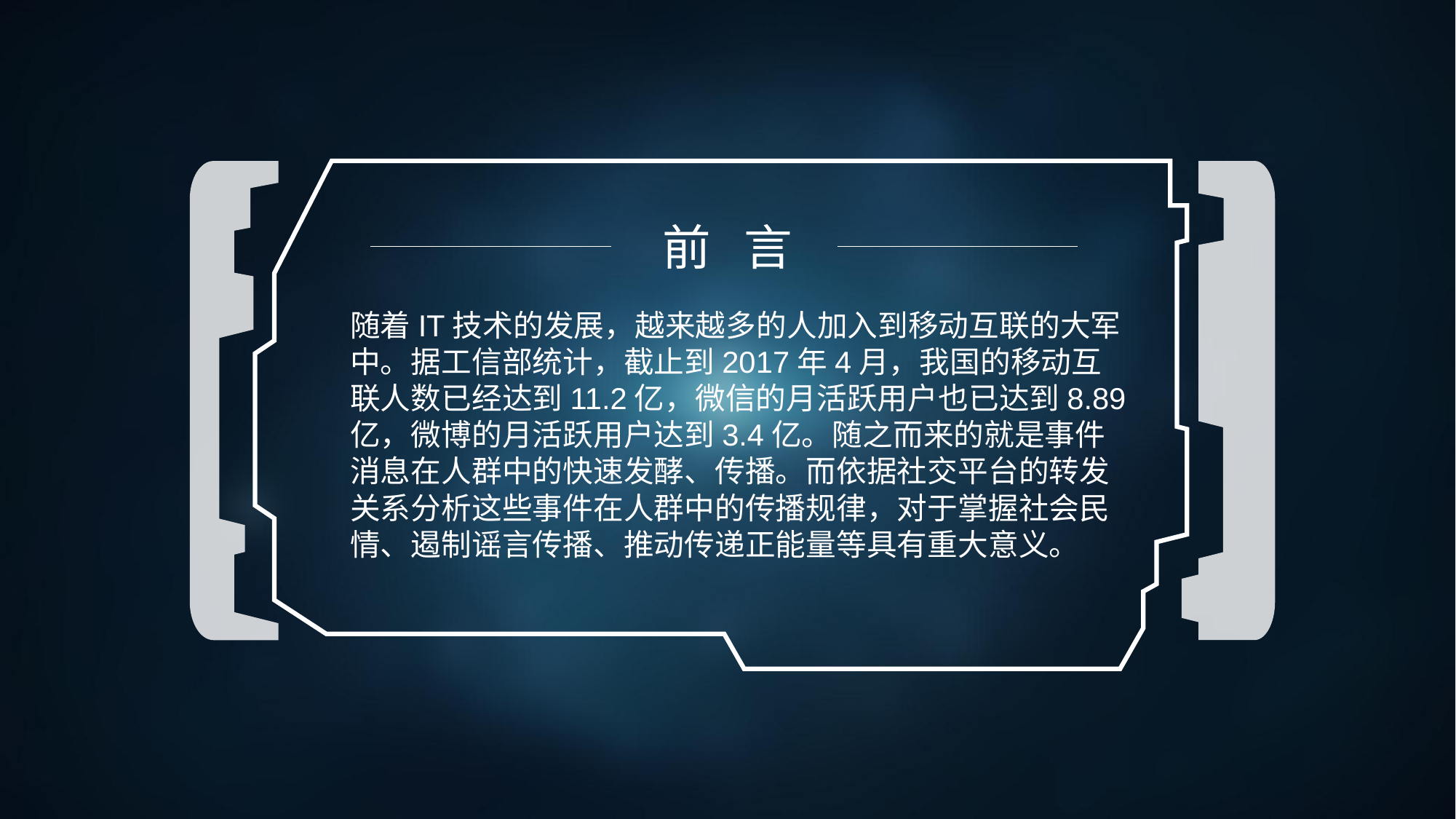

前   言

随着IT技术的发展，越来越多的人加入到移动互联的大军中。据工信部统计，截止到2017年4月，我国的移动互联人数已经达到11.2亿，微信的月活跃用户也已达到8.89亿，微博的月活跃用户达到3.4亿。随之而来的就是事件消息在人群中的快速发酵、传播。而依据社交平台的转发关系分析这些事件在人群中的传播规律，对于掌握社会民情、遏制谣言传播、推动传递正能量等具有重大意义。